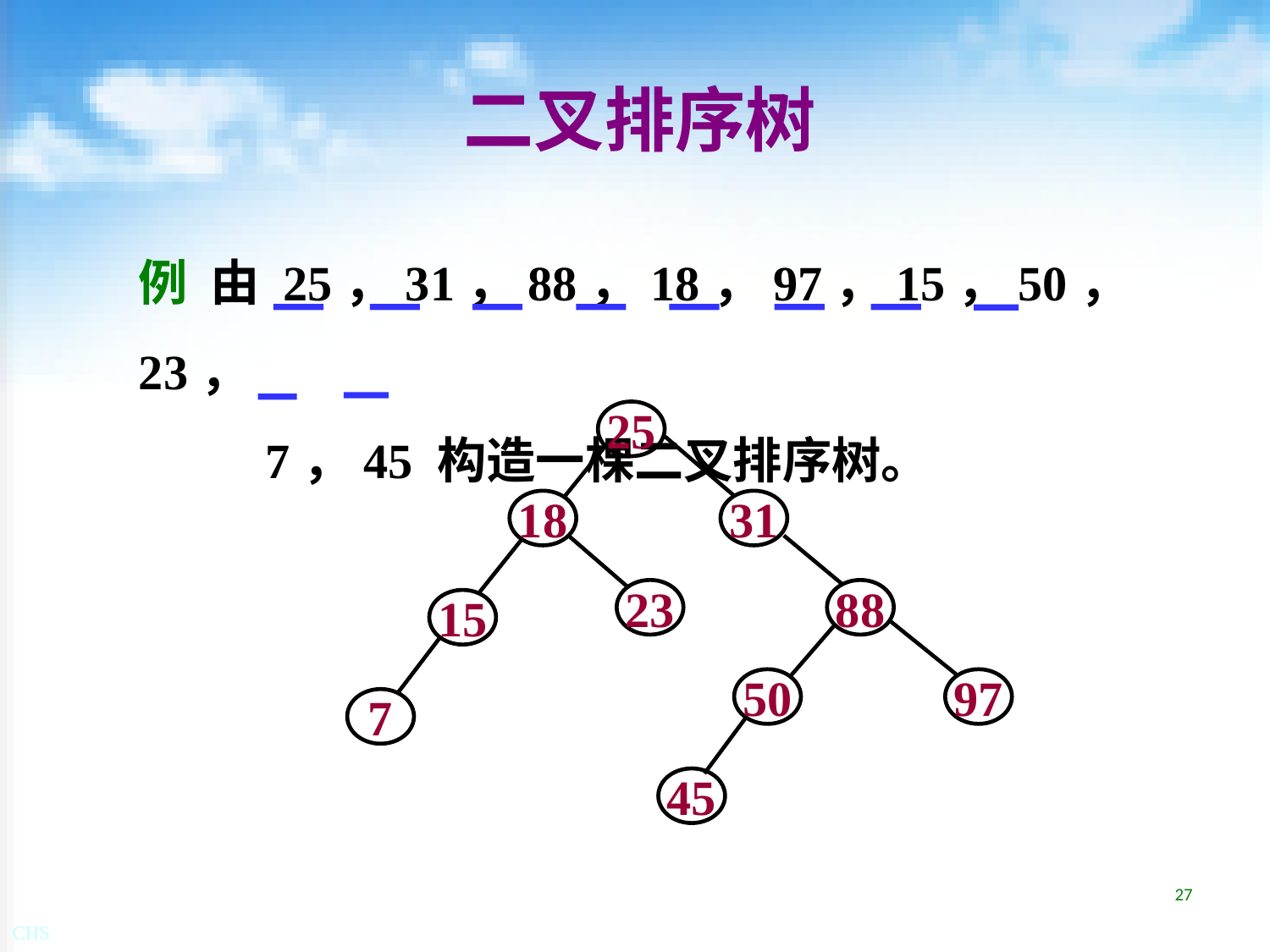

# 二叉排序树
例  由 25，31，88，18，97，15，50，23，
	7，45 构造一棵二叉排序树。

25

18
31

23
88
15

50
97
7

45
27